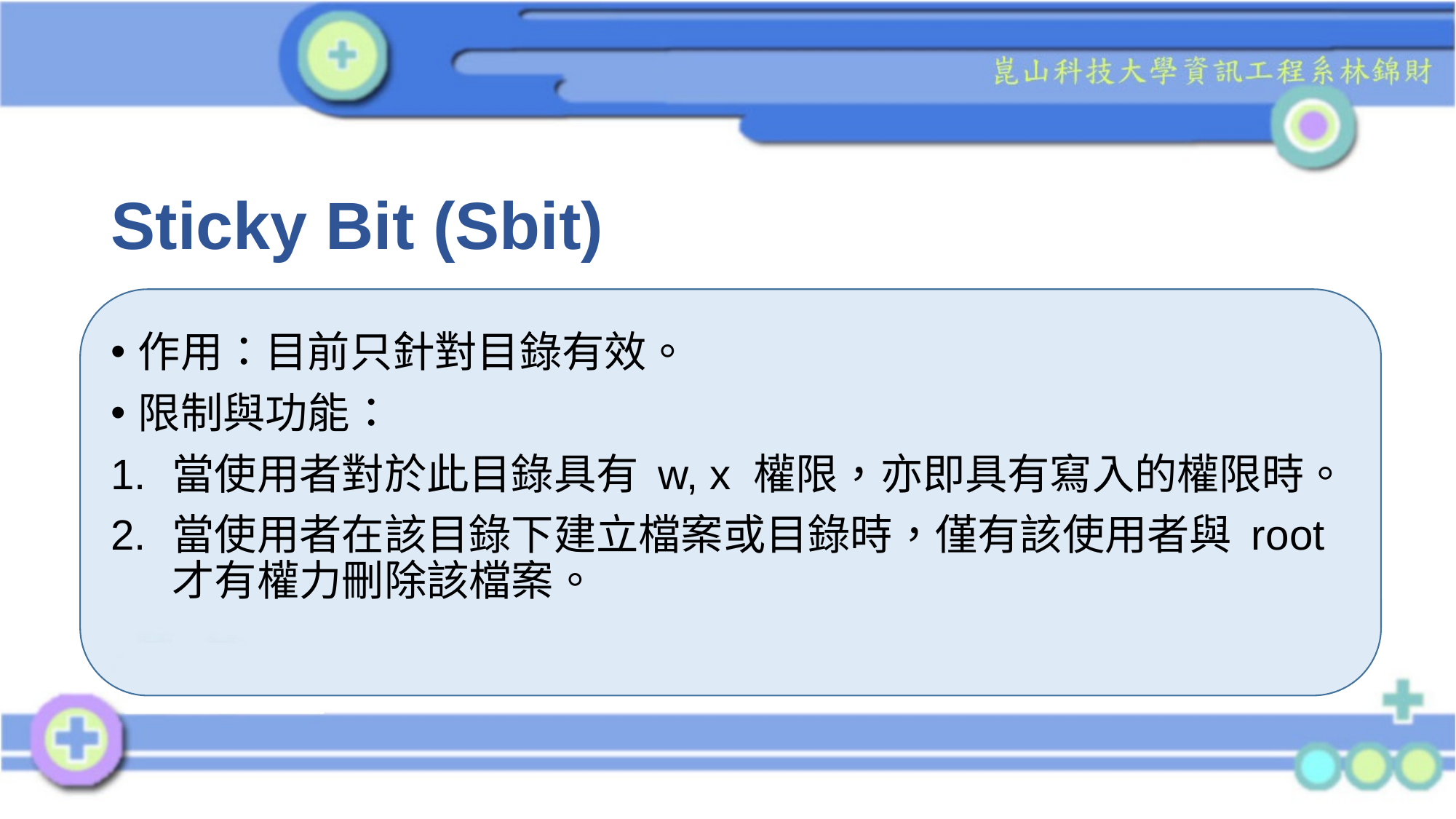

# Sticky Bit (Sbit)

作用：目前只針對目錄有效。
限制與功能：
當使用者對於此目錄具有 w, x 權限，亦即具有寫入的權限時。
當使用者在該目錄下建立檔案或目錄時，僅有該使用者與 root 才有權力刪除該檔案。